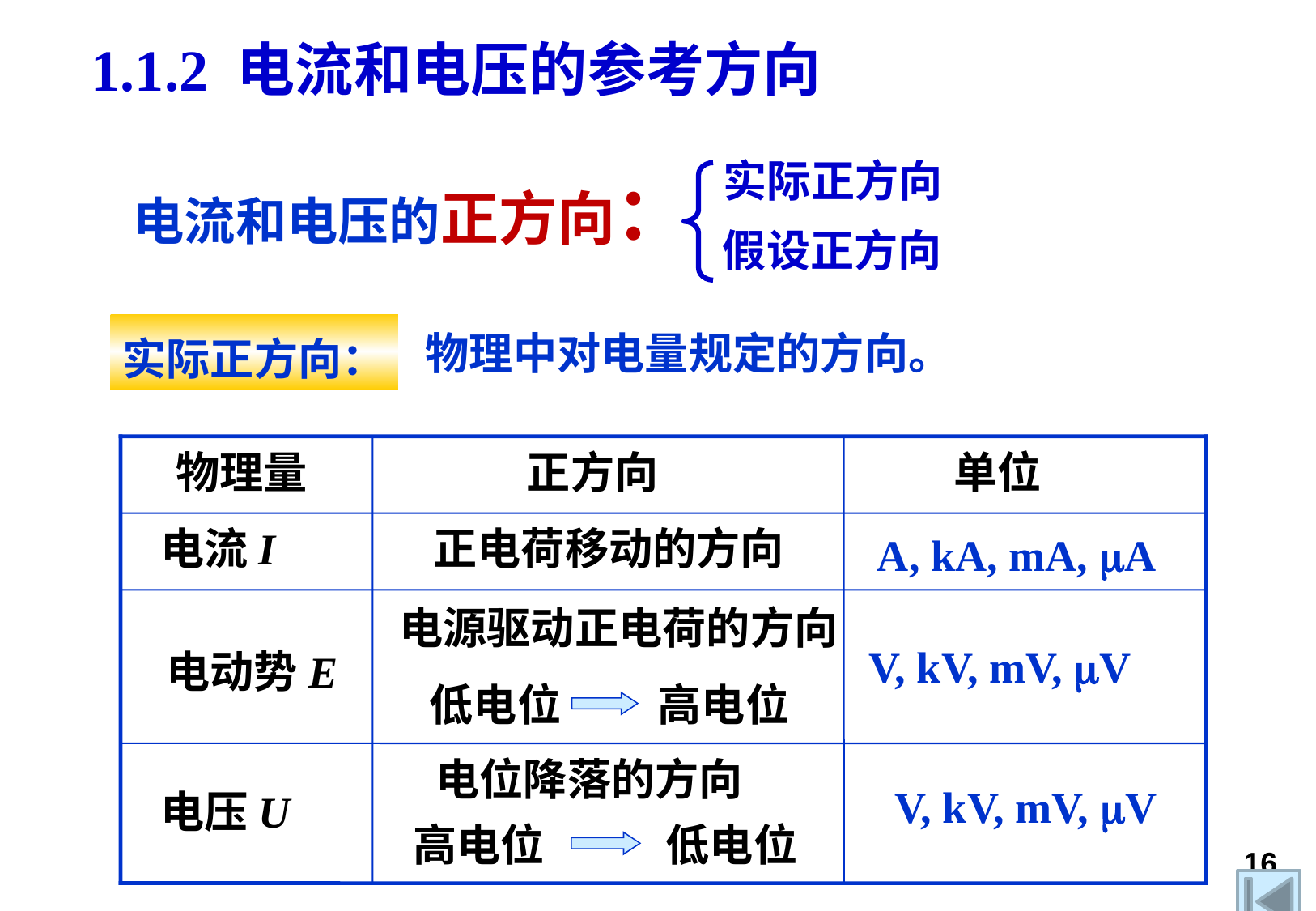

1.1.2 电流和电压的参考方向
实际正方向

假设正方向
电流和电压的正方向：
实际正方向：
物理中对电量规定的方向。

物理量
单位

正方向

电流I
正电荷移动的方向
A, kA, mA, μA
电源驱动正电荷的方向
V, kV, mV, μV
电动势E
低电位
高电位

电位降落的方向
V, kV, mV, μV
电压U
高电位
低电位